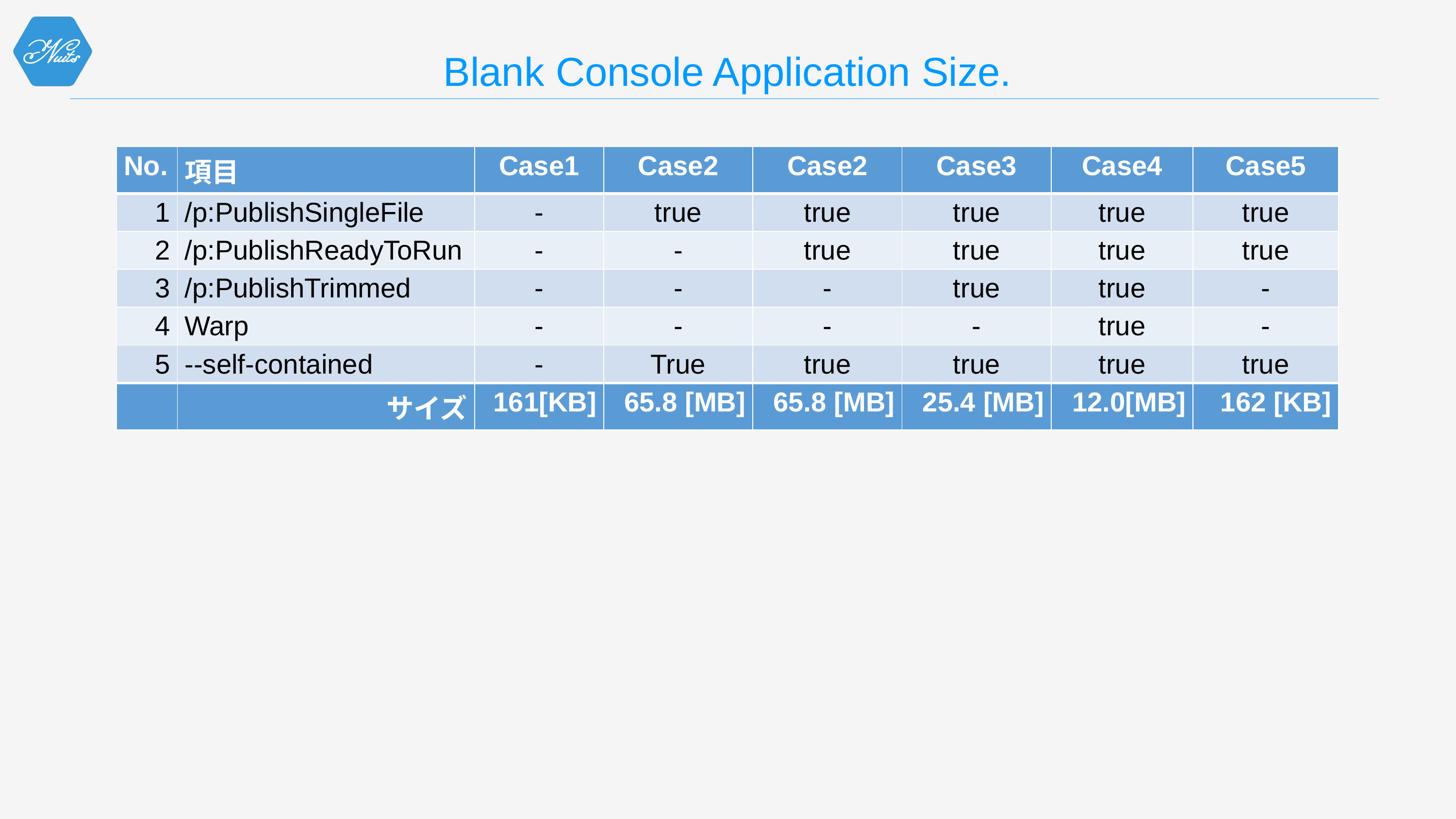

# Blank Console Application Size.
| No. | 項目 | Case1 | Case2 | Case2 | Case3 | Case4 | Case5 |
| --- | --- | --- | --- | --- | --- | --- | --- |
| 1 | /p:PublishSingleFile | - | true | true | true | true | true |
| 2 | /p:PublishReadyToRun | - | - | true | true | true | true |
| 3 | /p:PublishTrimmed | - | - | - | true | true | - |
| 4 | Warp | - | - | - | - | true | - |
| 5 | --self-contained | - | True | true | true | true | true |
|  | サイズ | 161[KB] | 65.8 [MB] | 65.8 [MB] | 25.4 [MB] | 12.0[MB] | 162 [KB] |